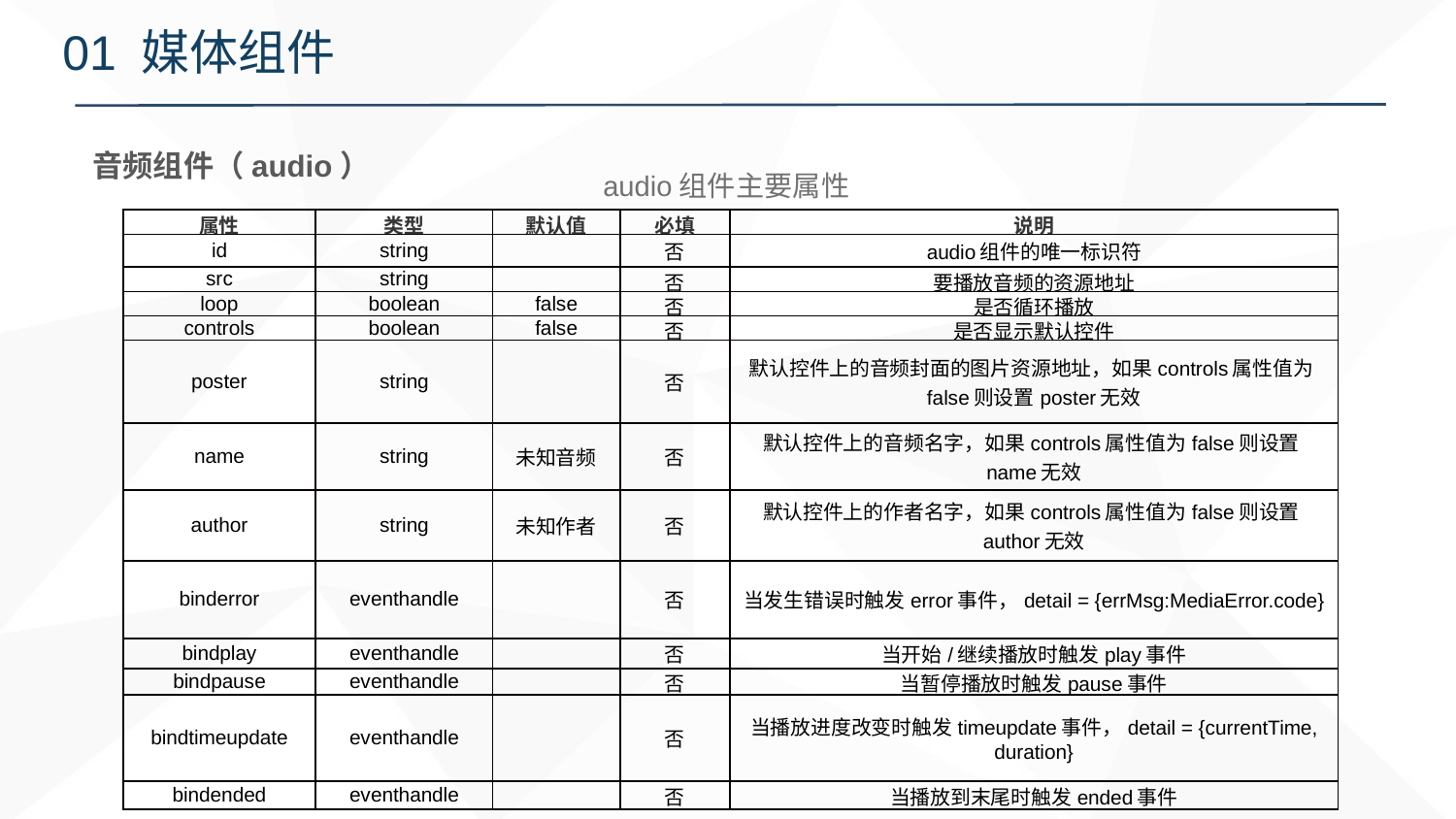

# 01 媒体组件
音频组件（audio）
audio组件主要属性
| 属性 | 类型 | 默认值 | 必填 | 说明 |
| --- | --- | --- | --- | --- |
| id | string |  | 否 | audio组件的唯一标识符 |
| src | string |  | 否 | 要播放音频的资源地址 |
| loop | boolean | false | 否 | 是否循环播放 |
| controls | boolean | false | 否 | 是否显示默认控件 |
| poster | string |  | 否 | 默认控件上的音频封面的图片资源地址，如果controls属性值为false则设置poster无效 |
| name | string | 未知音频 | 否 | 默认控件上的音频名字，如果controls属性值为false则设置name无效 |
| author | string | 未知作者 | 否 | 默认控件上的作者名字，如果controls属性值为false则设置author无效 |
| binderror | eventhandle |  | 否 | 当发生错误时触发error事件，detail = {errMsg:MediaError.code} |
| bindplay | eventhandle |  | 否 | 当开始/继续播放时触发play事件 |
| bindpause | eventhandle |  | 否 | 当暂停播放时触发pause事件 |
| bindtimeupdate | eventhandle |  | 否 | 当播放进度改变时触发timeupdate事件，detail = {currentTime, duration} |
| bindended | eventhandle |  | 否 | 当播放到末尾时触发ended事件 |